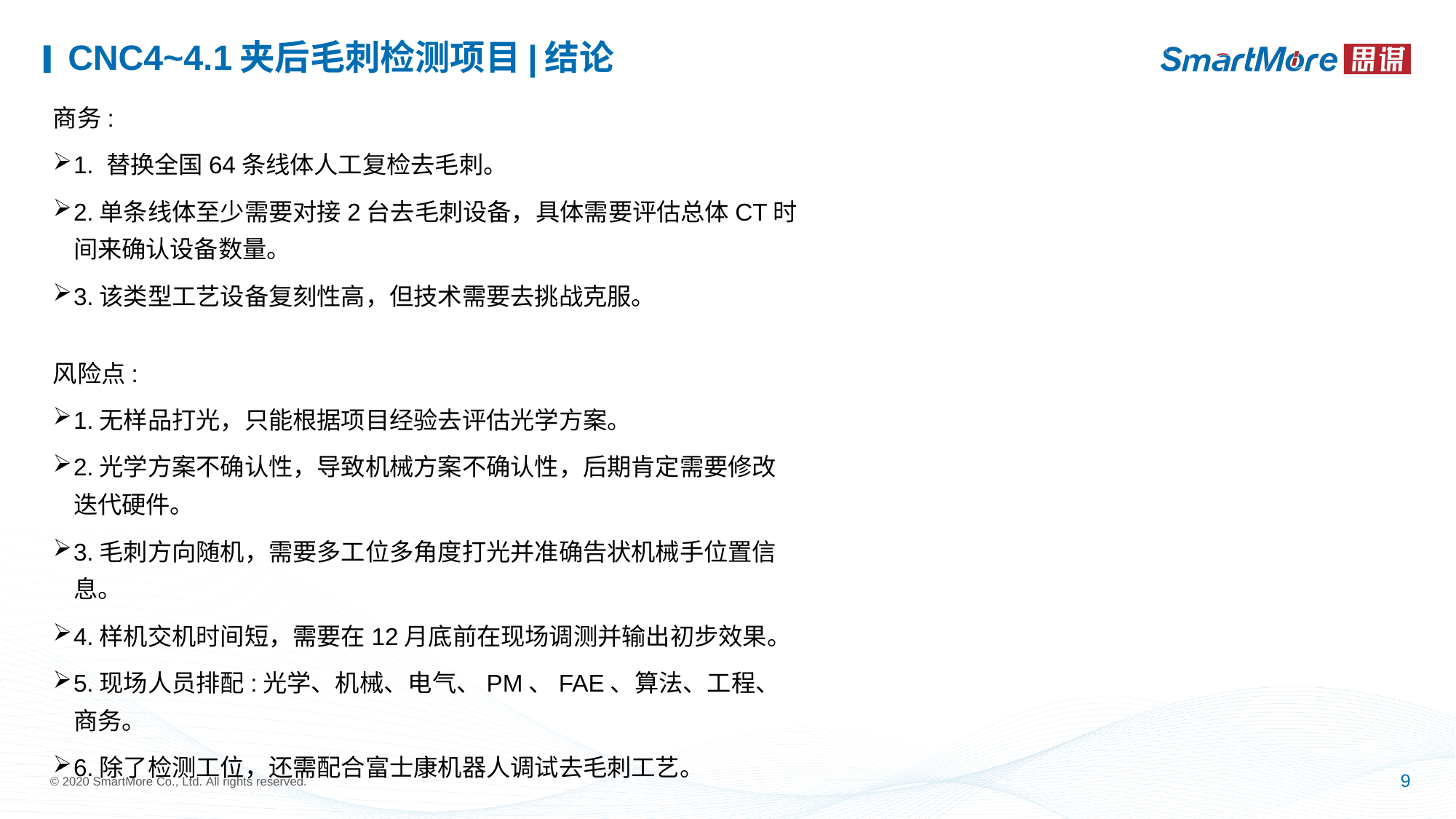

# CNC4~4.1夹后毛刺检测项目|结论
商务:
1. 替换全国64条线体人工复检去毛刺。
2.单条线体至少需要对接2台去毛刺设备，具体需要评估总体CT时间来确认设备数量。
3.该类型工艺设备复刻性高，但技术需要去挑战克服。
风险点:
1.无样品打光，只能根据项目经验去评估光学方案。
2.光学方案不确认性，导致机械方案不确认性，后期肯定需要修改迭代硬件。
3.毛刺方向随机，需要多工位多角度打光并准确告状机械手位置信息。
4.样机交机时间短，需要在12月底前在现场调测并输出初步效果。
5.现场人员排配:光学、机械、电气、PM、FAE、算法、工程、商务。
6.除了检测工位，还需配合富士康机器人调试去毛刺工艺。